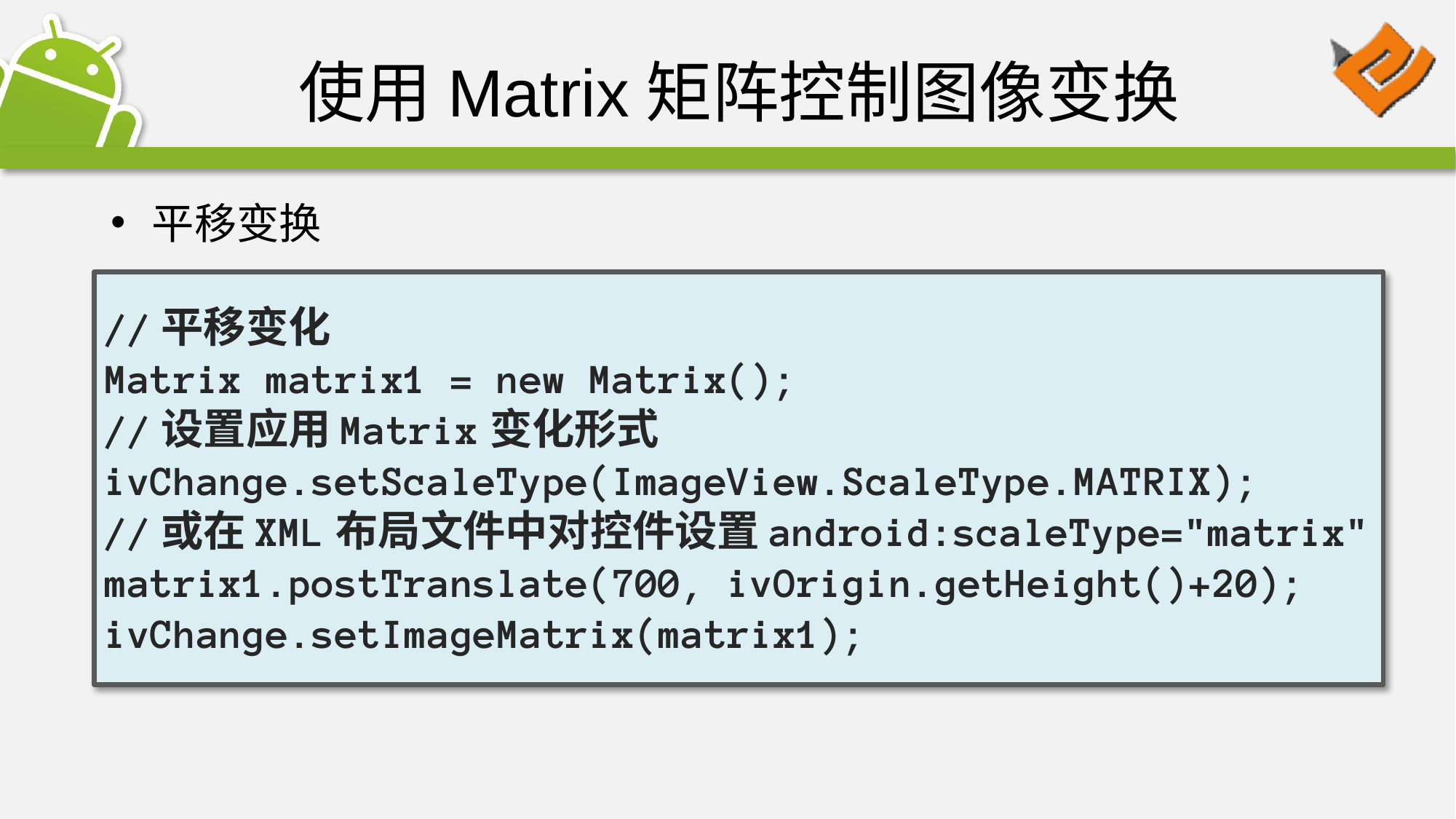

# 使用Matrix矩阵控制图像变换
平移变换
//平移变化
Matrix matrix1 = new Matrix();
//设置应用Matrix变化形式
ivChange.setScaleType(ImageView.ScaleType.MATRIX);
//或在XML布局文件中对控件设置android:scaleType="matrix"
matrix1.postTranslate(700, ivOrigin.getHeight()+20);
ivChange.setImageMatrix(matrix1);